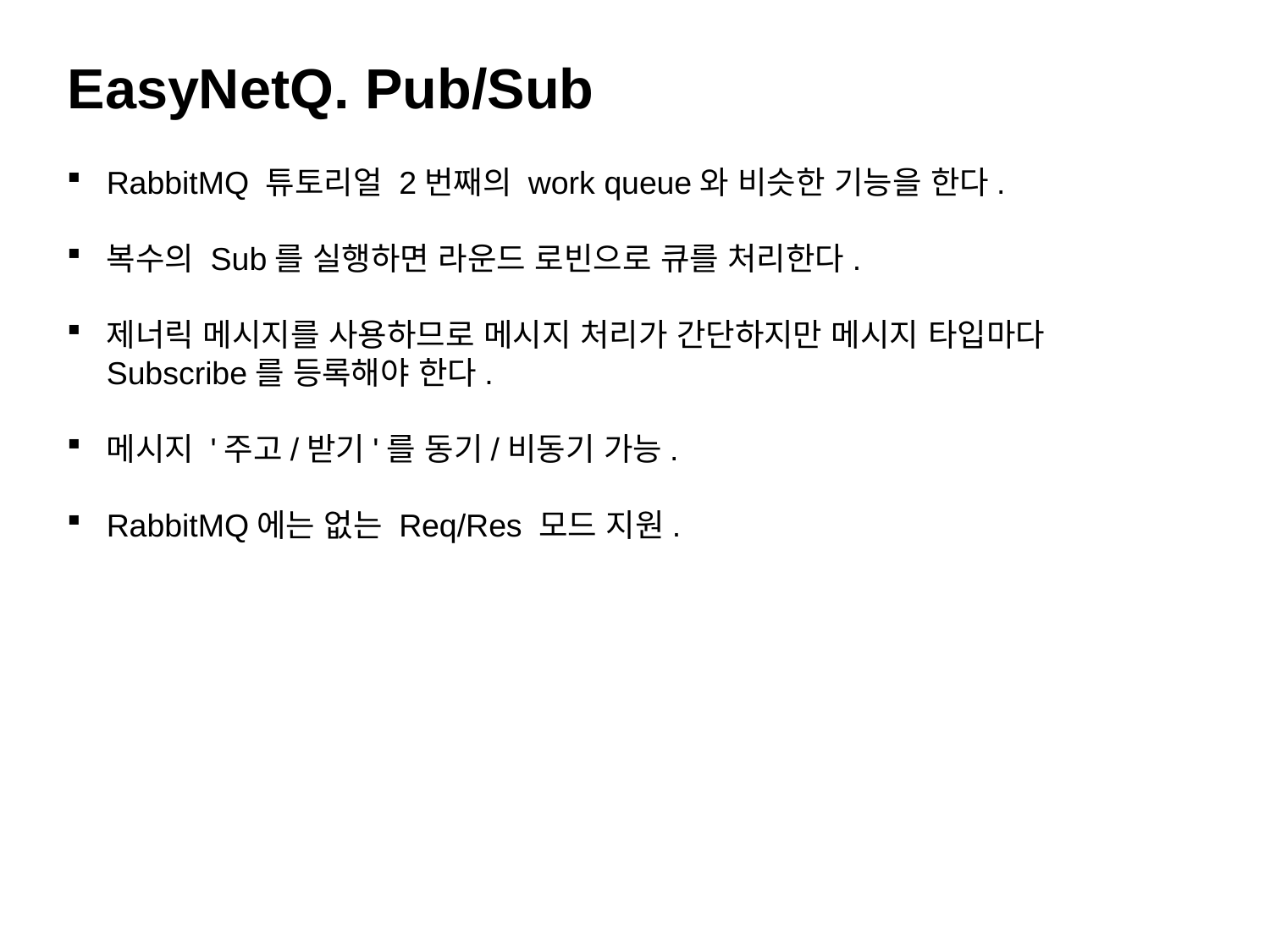

EasyNetQ. Pub/Sub
RabbitMQ 튜토리얼 2번째의 work queue와 비슷한 기능을 한다.
복수의 Sub를 실행하면 라운드 로빈으로 큐를 처리한다.
제너릭 메시지를 사용하므로 메시지 처리가 간단하지만 메시지 타입마다 Subscribe를 등록해야 한다.
메시지 '주고/받기'를 동기/비동기 가능.
RabbitMQ에는 없는 Req/Res 모드 지원.